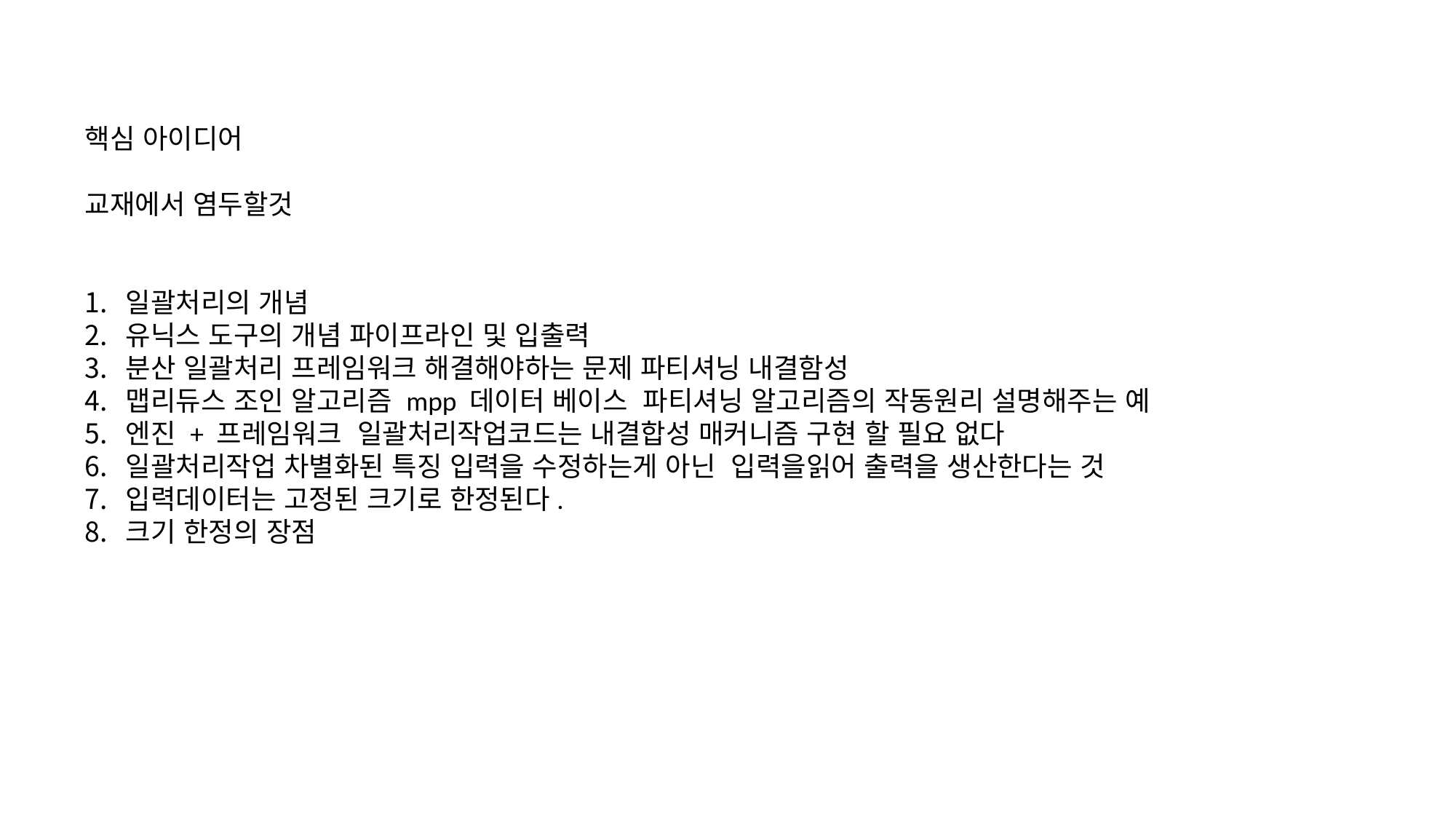

핵심 아이디어

교재에서 염두할것

일괄처리의 개념
유닉스 도구의 개념 파이프라인 및 입출력
분산 일괄처리 프레임워크 해결해야하는 문제 파티셔닝 내결함성
맵리듀스 조인 알고리즘 mpp 데이터 베이스  파티셔닝 알고리즘의 작동원리 설명해주는 예
엔진 + 프레임워크  일괄처리작업코드는 내결합성 매커니즘 구현 할 필요 없다
일괄처리작업 차별화된 특징 입력을 수정하는게 아닌  입력을읽어 출력을 생산한다는 것
입력데이터는 고정된 크기로 한정된다.
크기 한정의 장점